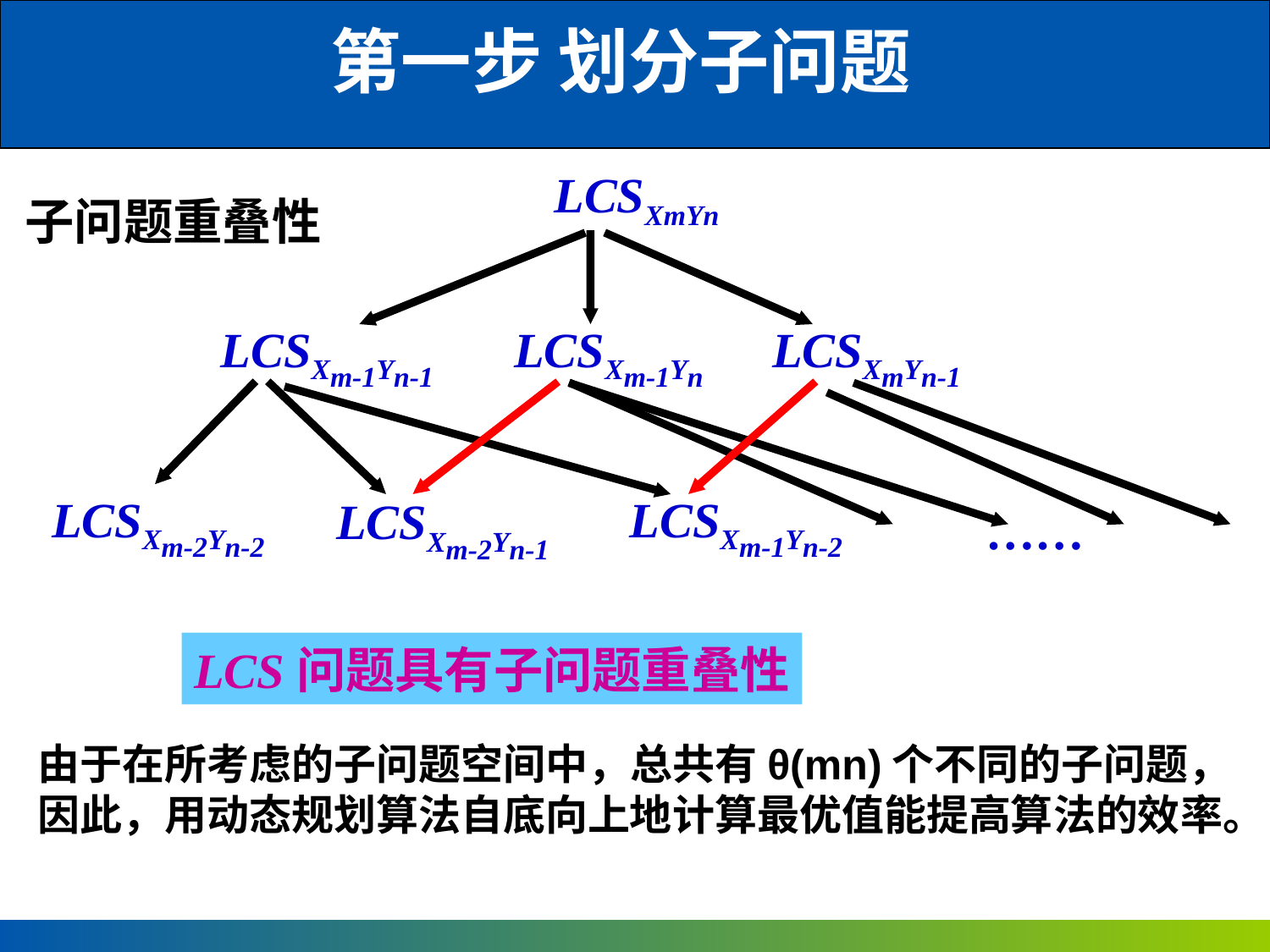

第一步 划分子问题
LCSXmYn

LCSXm-1Yn-1
LCSXm-1Yn
LCSXmYn-1

LCSXm-2Yn-2
LCSXm-1Yn-2
LCSXm-2Yn-1
……
子问题重叠性
LCS问题具有子问题重叠性
由于在所考虑的子问题空间中，总共有θ(mn)个不同的子问题，因此，用动态规划算法自底向上地计算最优值能提高算法的效率。